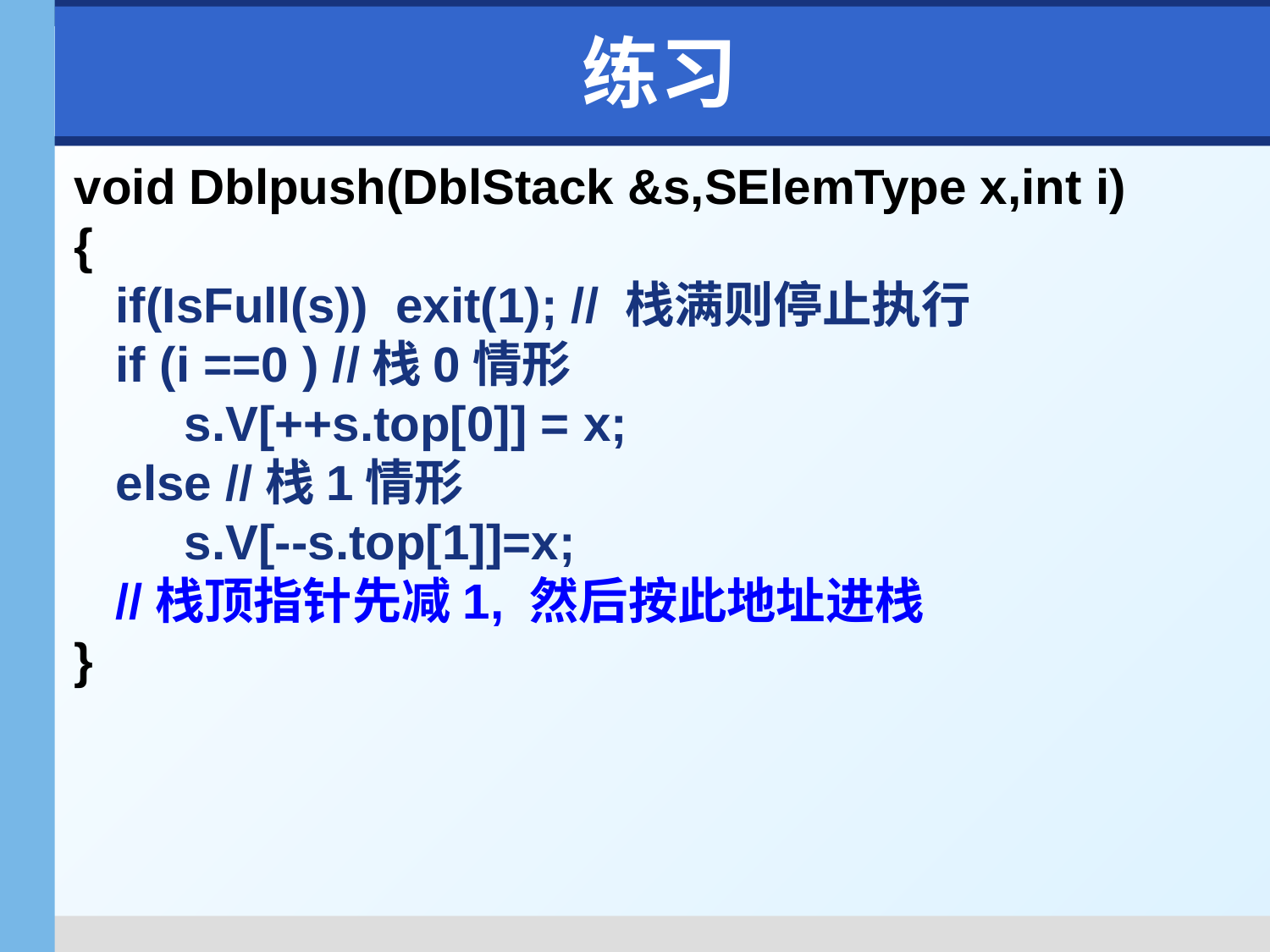

# 练习
void Dblpush(DblStack &s,SElemType x,int i)
{
   if(IsFull(s))  exit(1); // 栈满则停止执行
   if (i ==0 ) //栈0情形
        s.V[++s.top[0]] = x;
   else //栈1情形
        s.V[--s.top[1]]=x;
   //栈顶指针先减1, 然后按此地址进栈
}